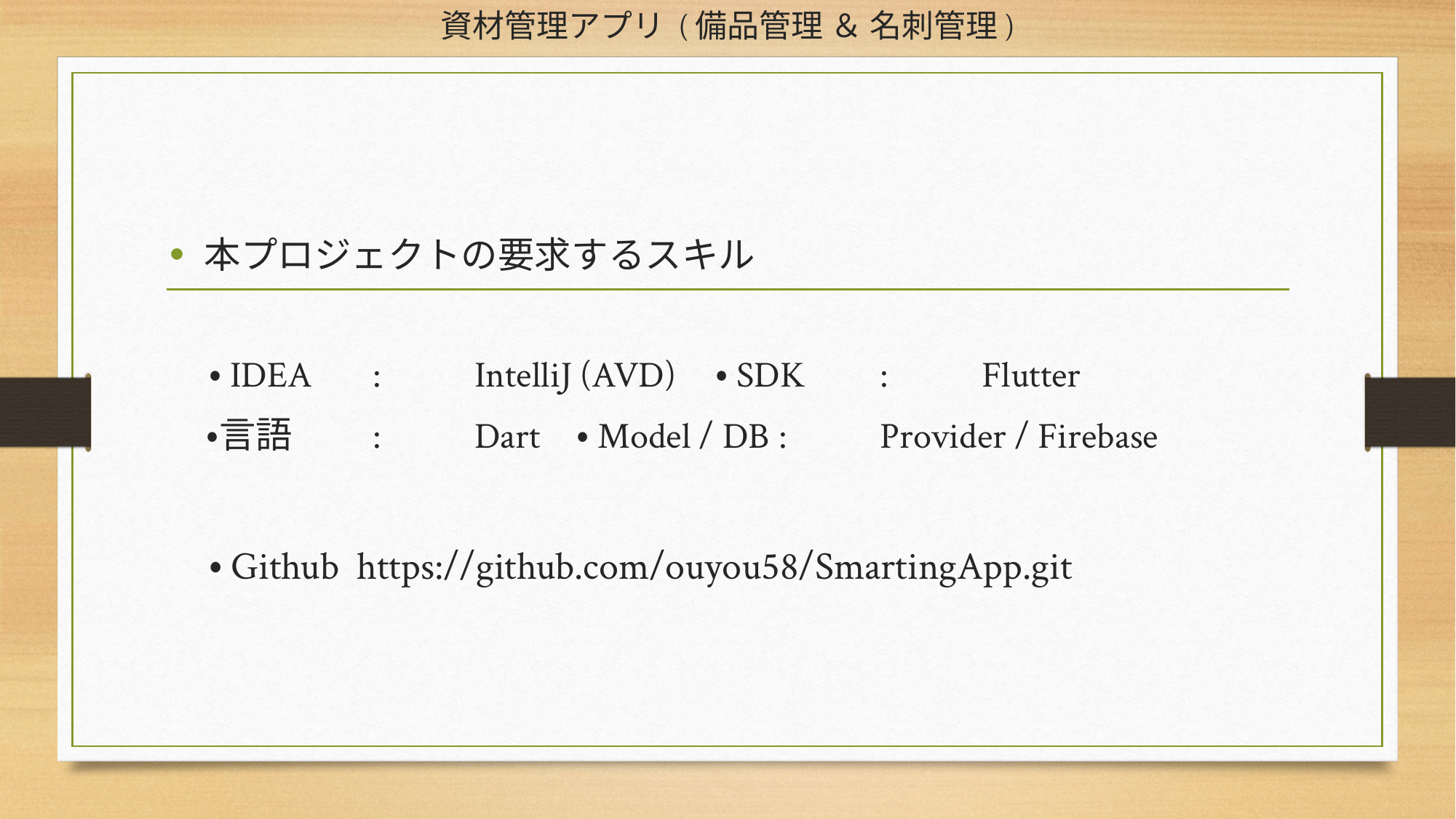

# 資材管理アプリ (備品管理 ＆ 名刺管理)
本プロジェクトの要求するスキル

　・IDEA			:	IntelliJ (AVD)
　・SDK			:	Flutter
　・言語			:	Dart
　・Model / DB	:	Provider / Firebase

　・Github  https://github.com/ouyou58/SmartingApp.git